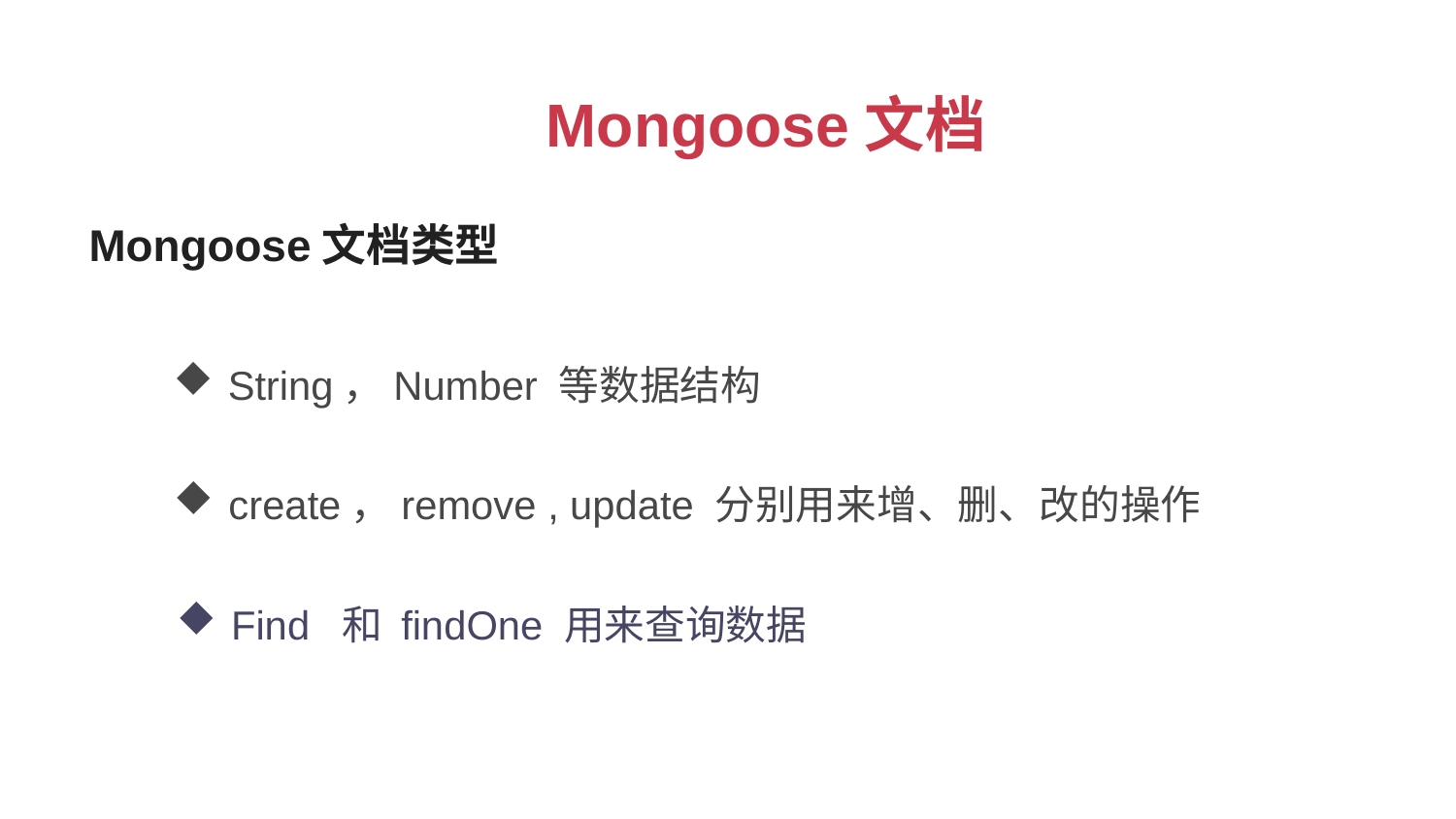

Mongoose文档
Mongoose文档类型
String，Number 等数据结构
create，remove , update 分别用来增、删、改的操作
Find  和 findOne 用来查询数据